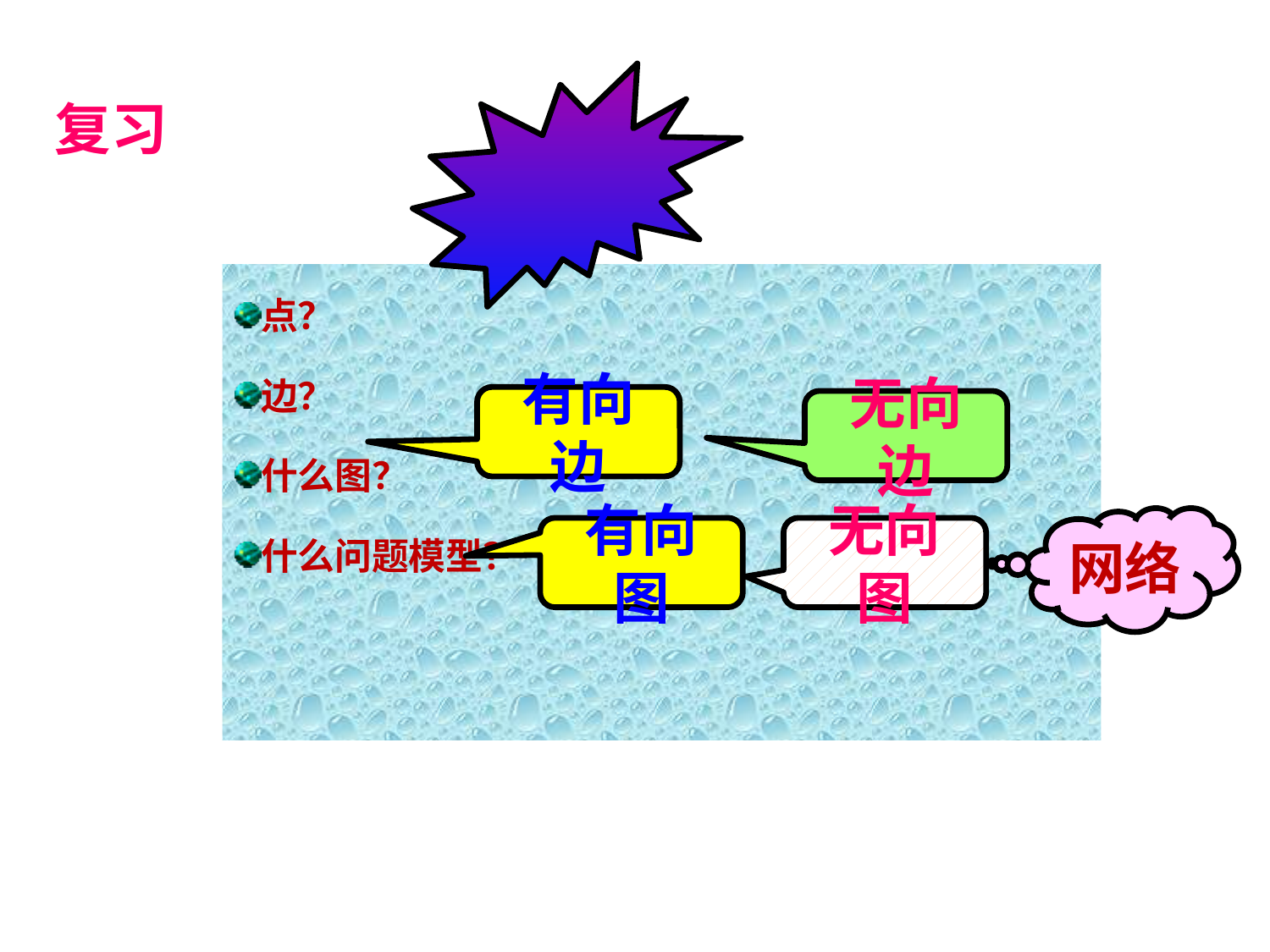

# 复习

点？
边？
什么图？
什么问题模型？
有向边
无向边
网络
有向图
无向图